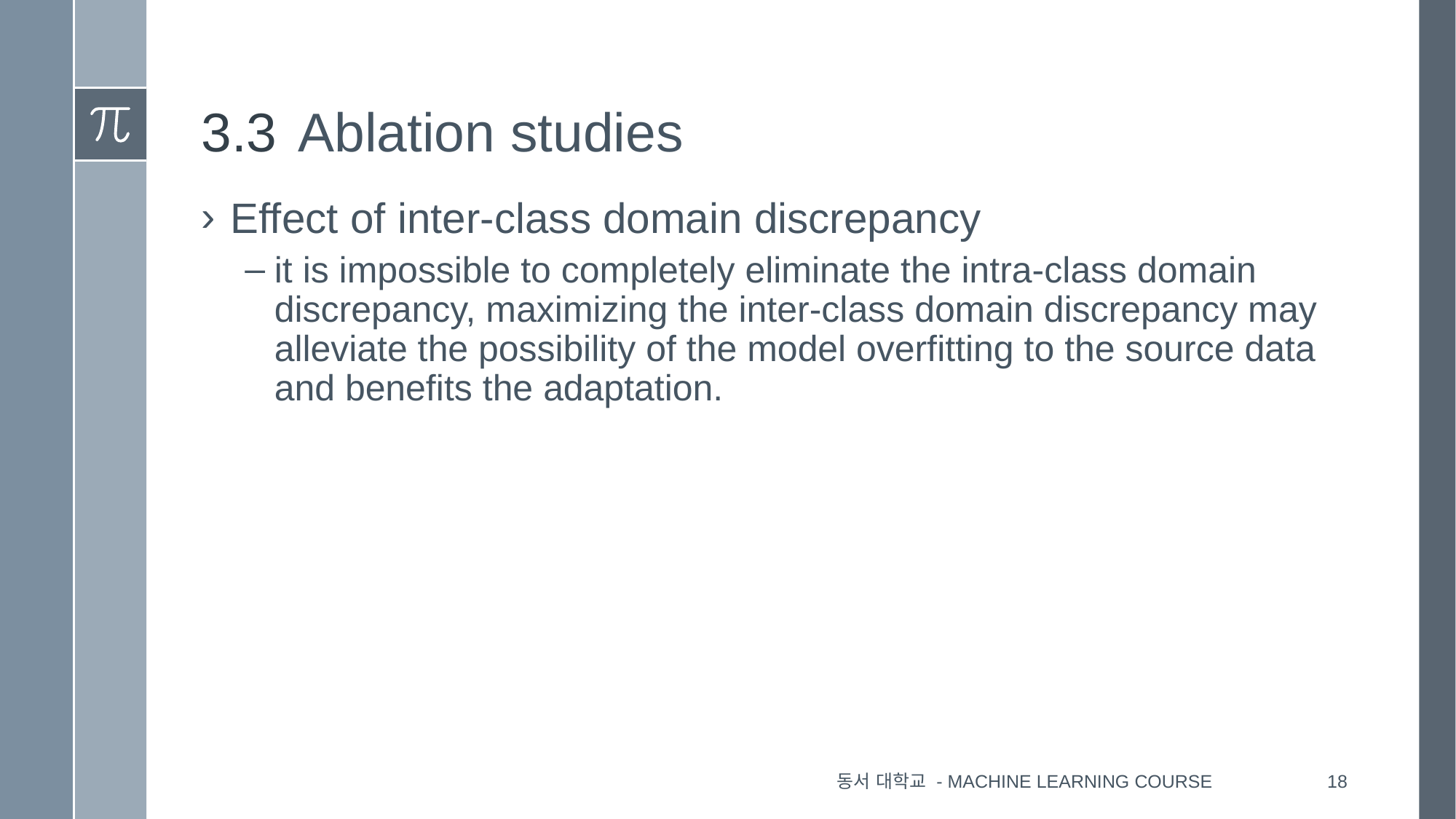

# 3.3	Ablation studies
Effect of inter-class domain discrepancy
it is impossible to completely eliminate the intra-class domain discrepancy, maximizing the inter-class domain discrepancy may alleviate the possibility of the model overfitting to the source data and benefits the adaptation.
동서 대학교 - Machine Learning Course
18